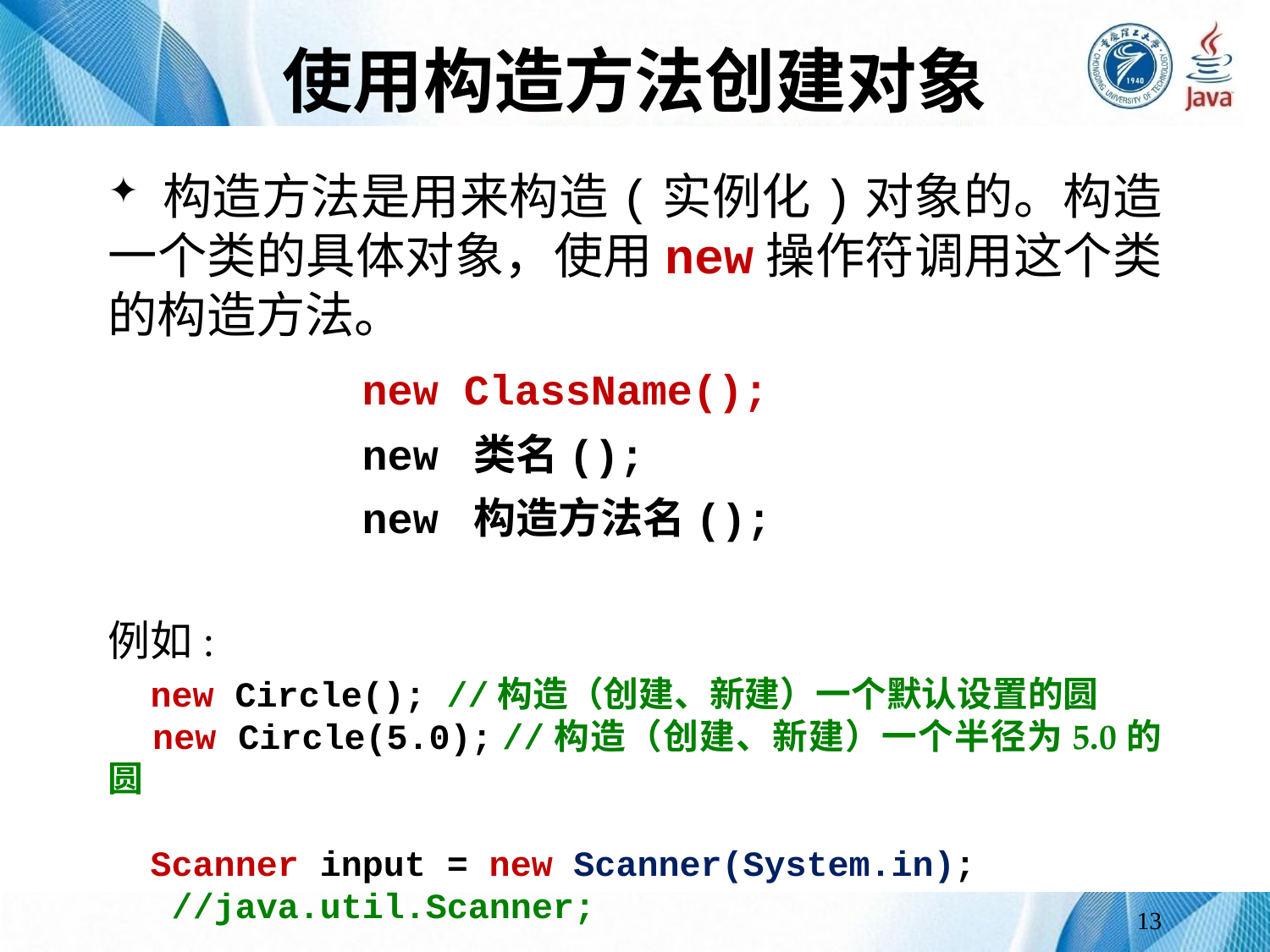

# 使用构造方法创建对象
 构造方法是用来构造(实例化)对象的。构造一个类的具体对象，使用new操作符调用这个类的构造方法。
		new ClassName();
		new 类名();
		new 构造方法名();

例如:
  new Circle(); //构造（创建、新建）一个默认设置的圆
  new Circle(5.0); //构造（创建、新建）一个半径为5.0的圆

  Scanner input = new Scanner(System.in);
//java.util.Scanner;

13